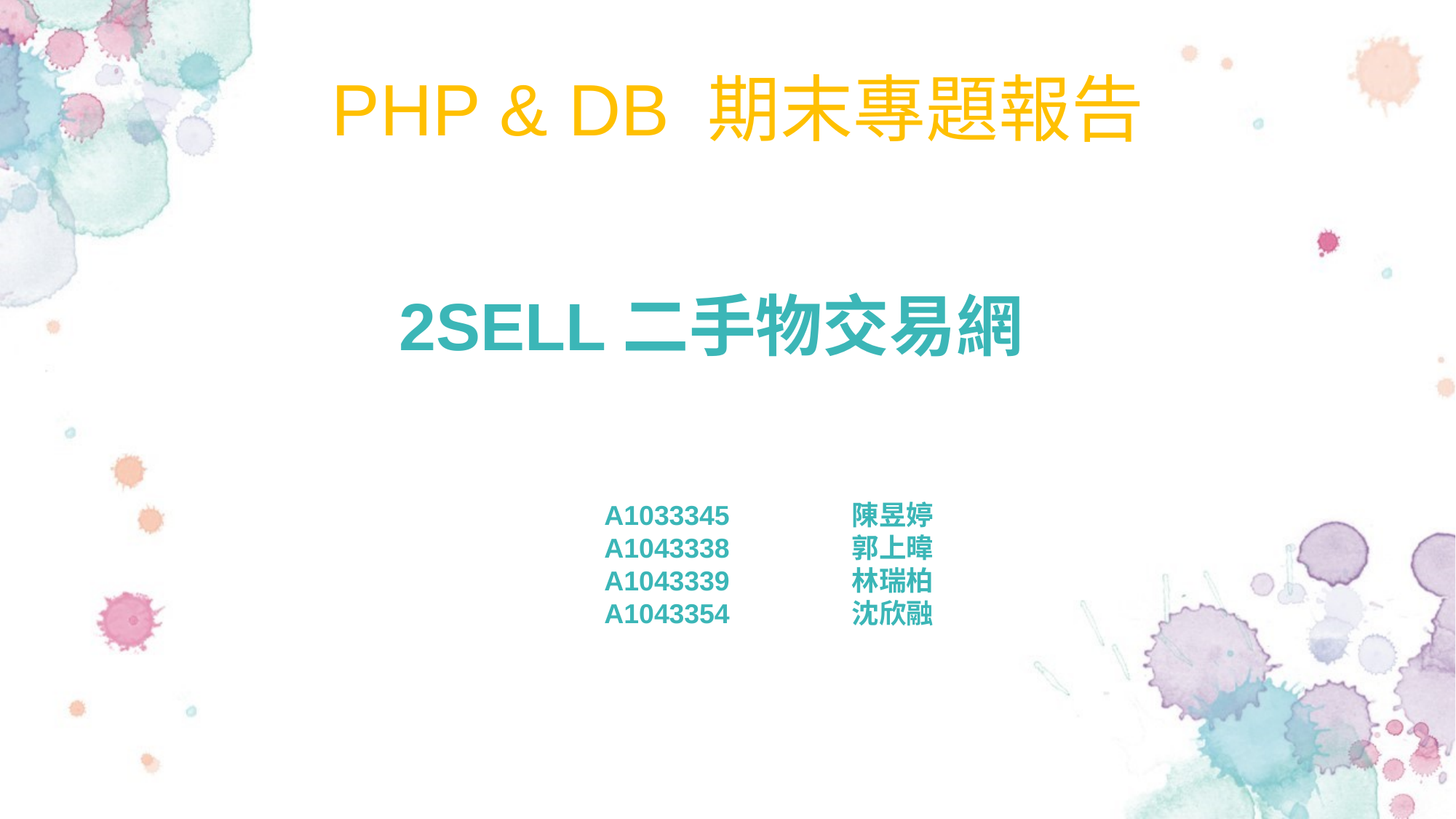

PHP & DB 期末專題報告
2SELL二手物交易網
A1033345	   陳昱婷
A1043338	   郭上暐
A1043339	   林瑞柏
A1043354	   沈欣融